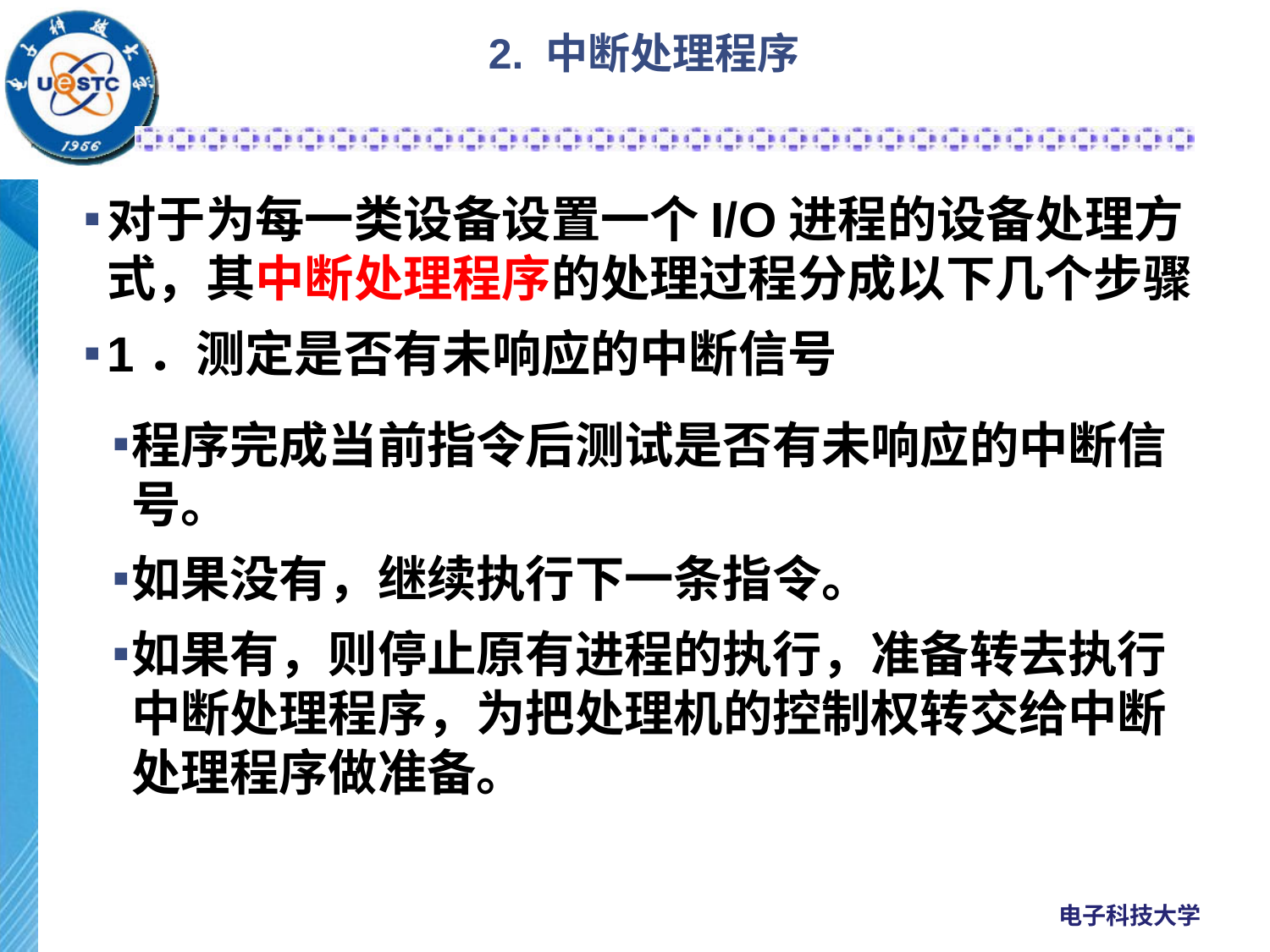

# 2. 中断处理程序
对于为每一类设备设置一个I/O进程的设备处理方式，其中断处理程序的处理过程分成以下几个步骤
1．测定是否有未响应的中断信号
程序完成当前指令后测试是否有未响应的中断信号。
如果没有，继续执行下一条指令。
如果有，则停止原有进程的执行，准备转去执行中断处理程序，为把处理机的控制权转交给中断处理程序做准备。